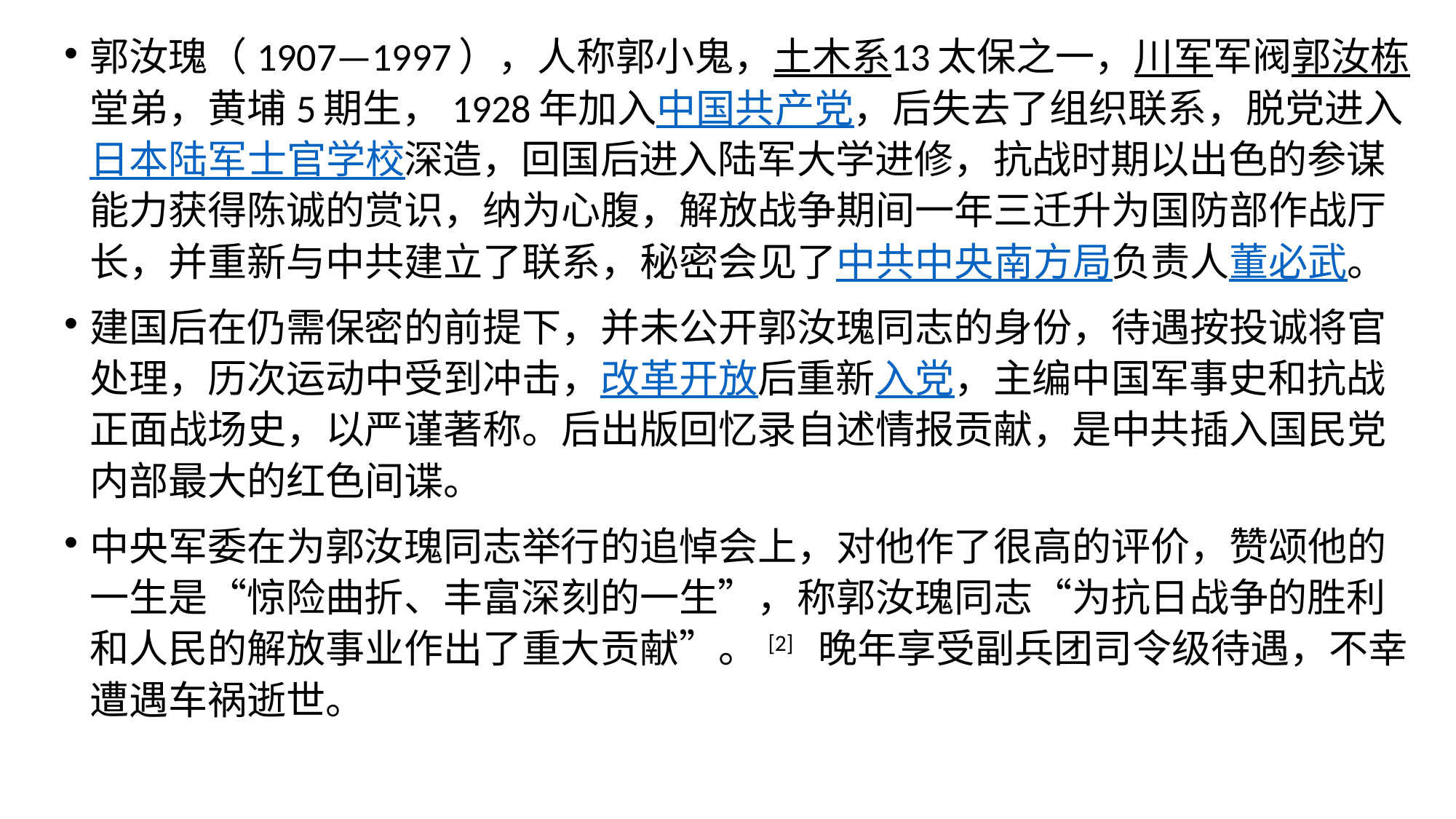

郭汝瑰（1907—1997），人称郭小鬼，土木系13太保之一，川军军阀郭汝栋堂弟，黄埔5期生，1928年加入中国共产党，后失去了组织联系，脱党进入日本陆军士官学校深造，回国后进入陆军大学进修，抗战时期以出色的参谋能力获得陈诚的赏识，纳为心腹，解放战争期间一年三迁升为国防部作战厅长，并重新与中共建立了联系，秘密会见了中共中央南方局负责人董必武。
建国后在仍需保密的前提下，并未公开郭汝瑰同志的身份，待遇按投诚将官处理，历次运动中受到冲击，改革开放后重新入党，主编中国军事史和抗战正面战场史，以严谨著称。后出版回忆录自述情报贡献，是中共插入国民党内部最大的红色间谍。
中央军委在为郭汝瑰同志举行的追悼会上，对他作了很高的评价，赞颂他的一生是“惊险曲折、丰富深刻的一生”，称郭汝瑰同志“为抗日战争的胜利和人民的解放事业作出了重大贡献”。[2]  晚年享受副兵团司令级待遇，不幸遭遇车祸逝世。